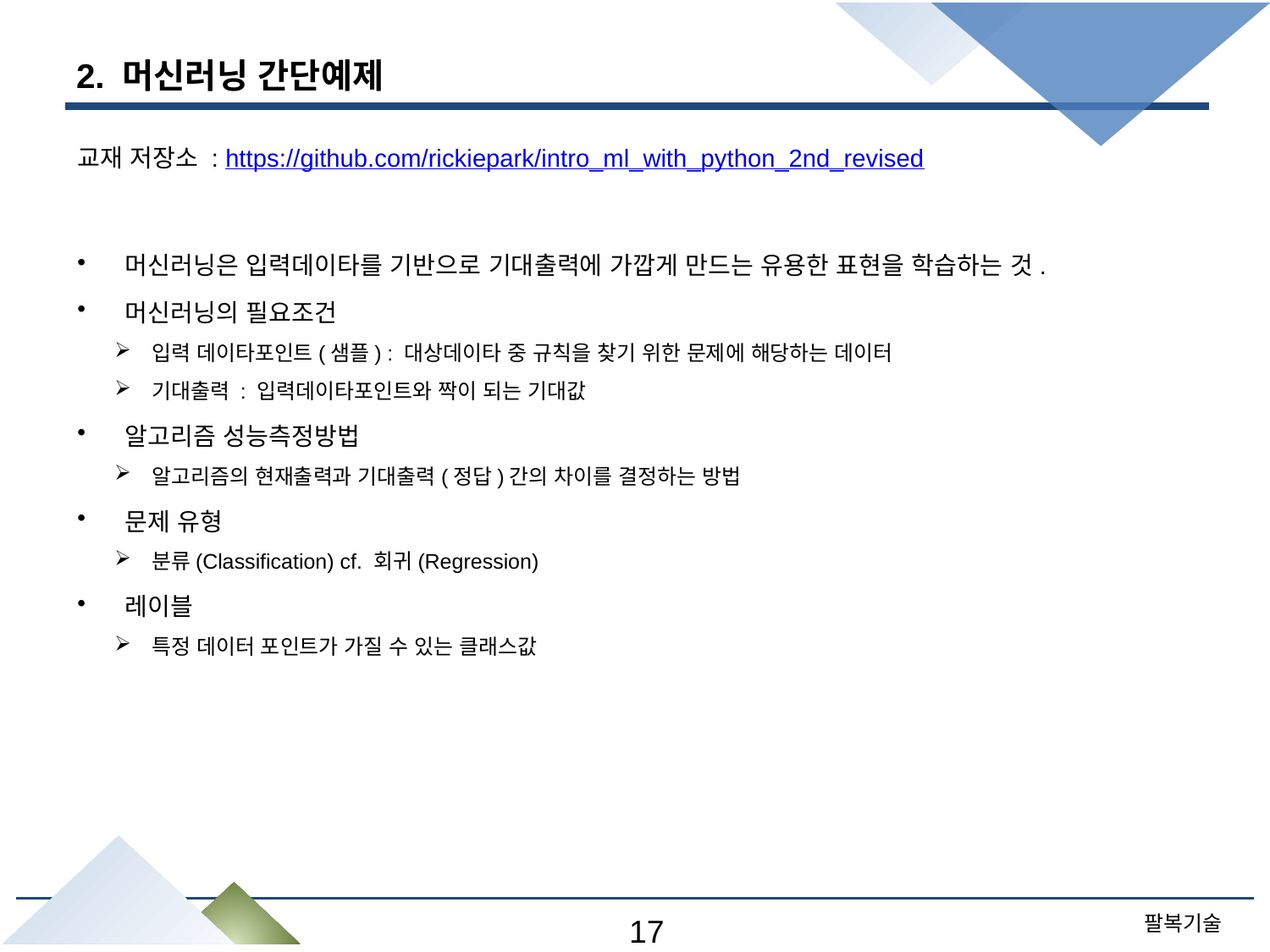

# 2. 머신러닝 간단예제
교재 저장소 : https://github.com/rickiepark/intro_ml_with_python_2nd_revised
머신러닝은 입력데이타를 기반으로 기대출력에 가깝게 만드는 유용한 표현을 학습하는 것.
머신러닝의 필요조건
입력 데이타포인트(샘플) : 대상데이타 중 규칙을 찾기 위한 문제에 해당하는 데이터
기대출력 : 입력데이타포인트와 짝이 되는 기대값
알고리즘 성능측정방법
알고리즘의 현재출력과 기대출력(정답)간의 차이를 결정하는 방법
문제 유형
분류(Classification) cf. 회귀(Regression)
레이블
특정 데이터 포인트가 가질 수 있는 클래스값
17